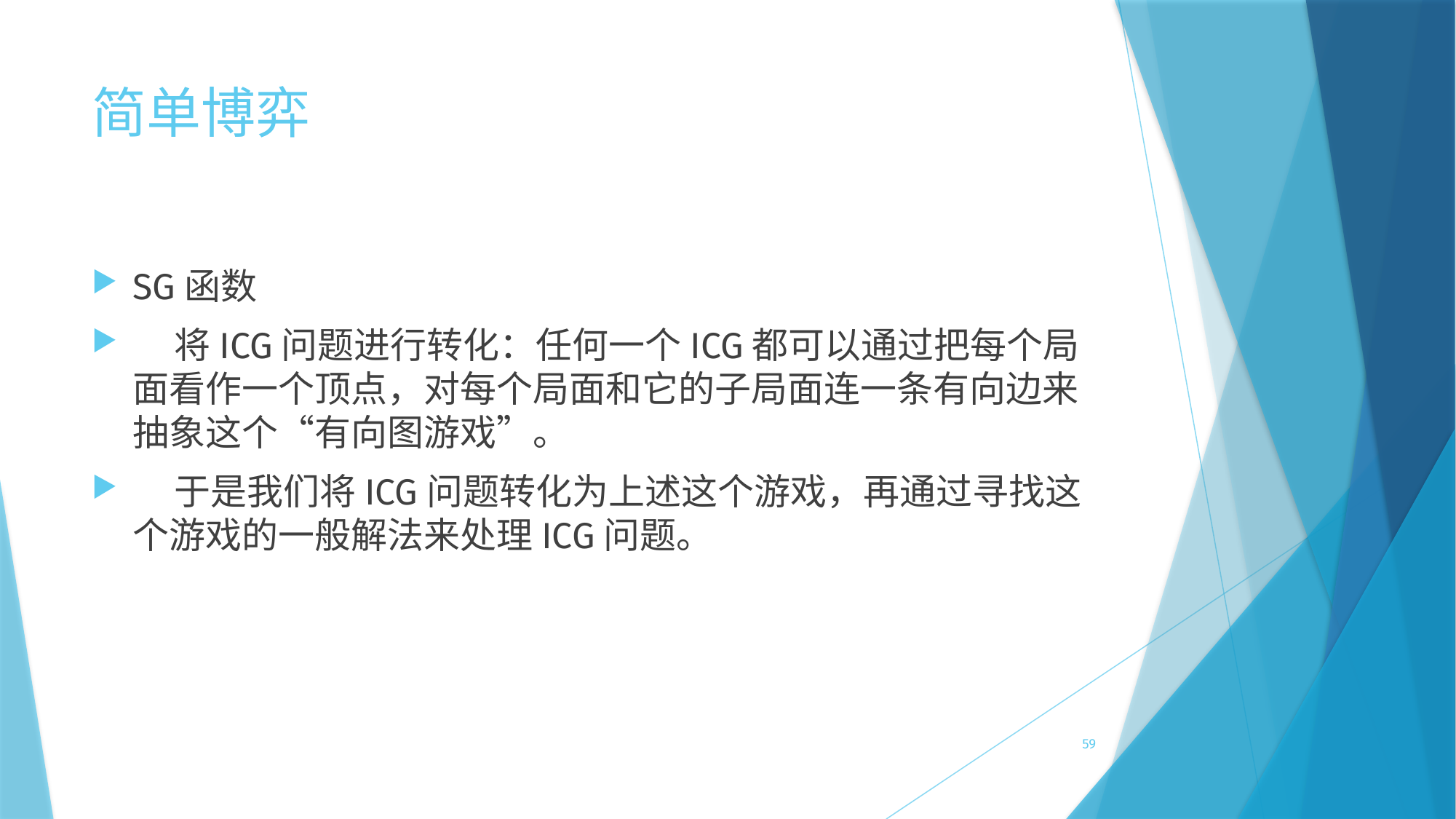

# 简单博弈
SG函数
    将ICG问题进行转化：任何一个ICG都可以通过把每个局面看作一个顶点，对每个局面和它的子局面连一条有向边来抽象这个“有向图游戏”。
    于是我们将ICG问题转化为上述这个游戏，再通过寻找这个游戏的一般解法来处理ICG问题。
59